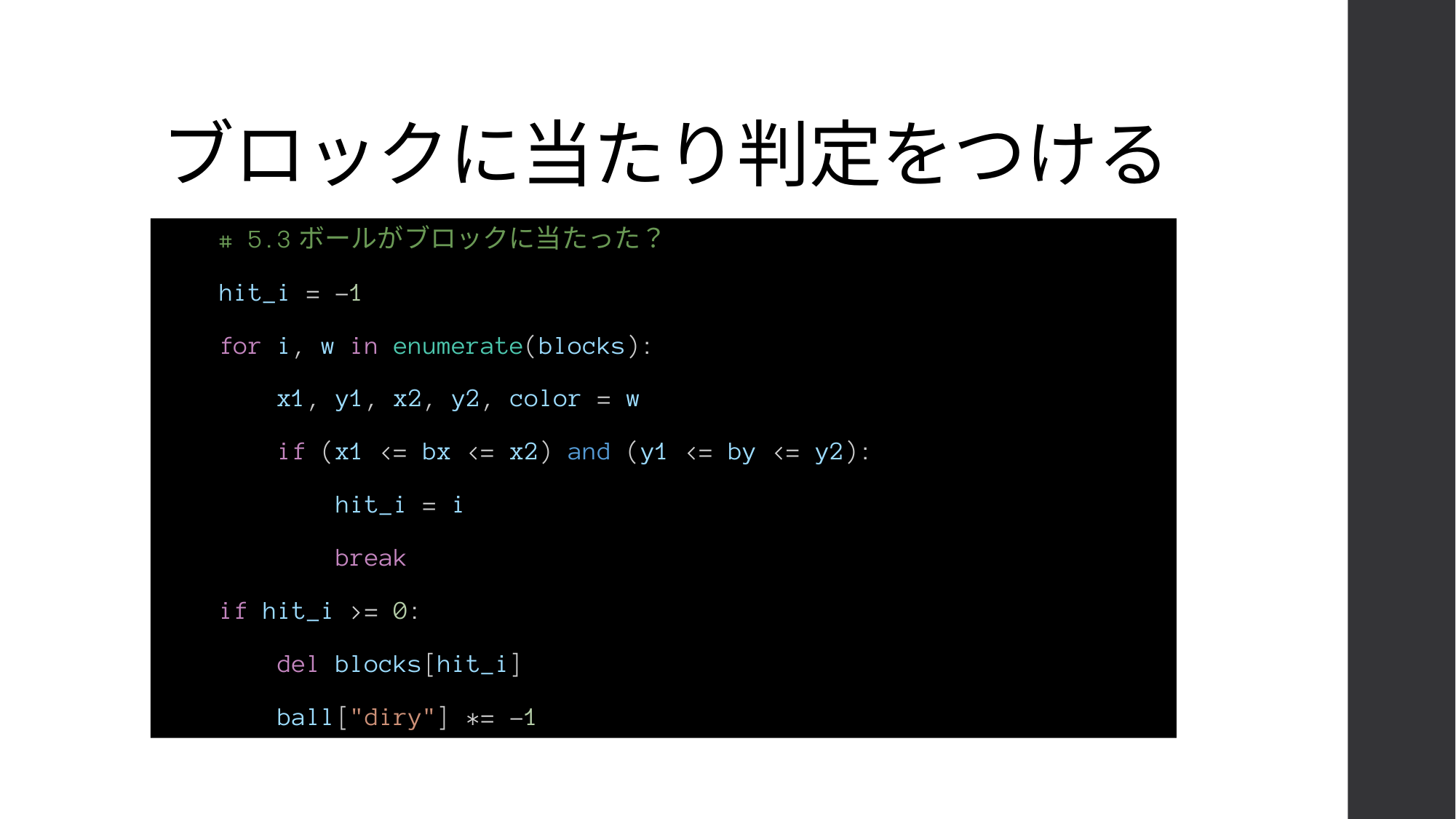

# ブロックに当たり判定をつける
    # 5.3ボールがブロックに当たった？
    hit_i = -1
    for i, w in enumerate(blocks):
        x1, y1, x2, y2, color = w
        if (x1 <= bx <= x2) and (y1 <= by <= y2):
            hit_i = i
            break
    if hit_i >= 0:
        del blocks[hit_i]
        ball["diry"] *= -1